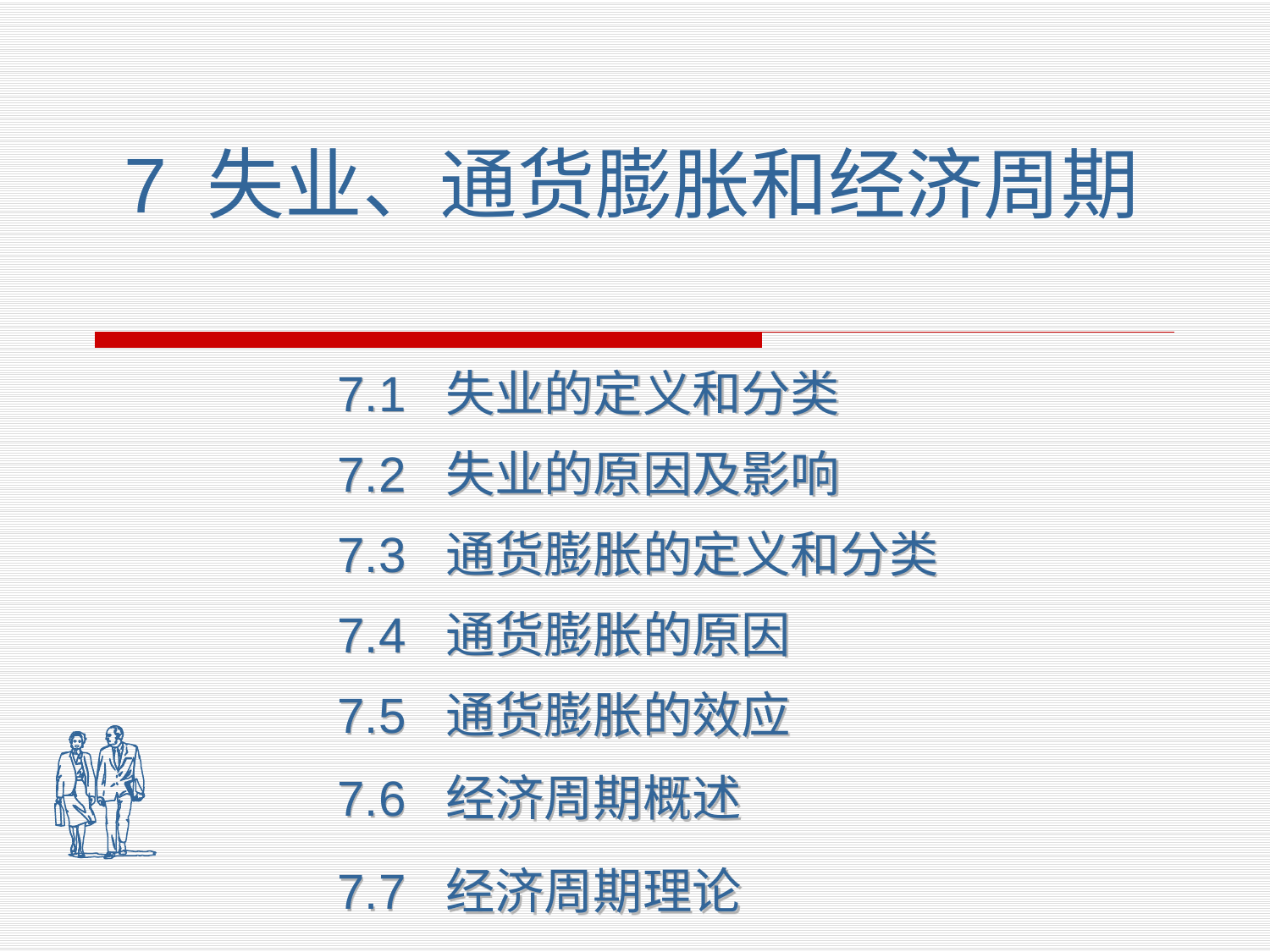

7 失业、通货膨胀和经济周期
7.1  失业的定义和分类
7.2  失业的原因及影响
7.3  通货膨胀的定义和分类
7.4  通货膨胀的原因
7.5  通货膨胀的效应
7.6  经济周期概述
7.7  经济周期理论